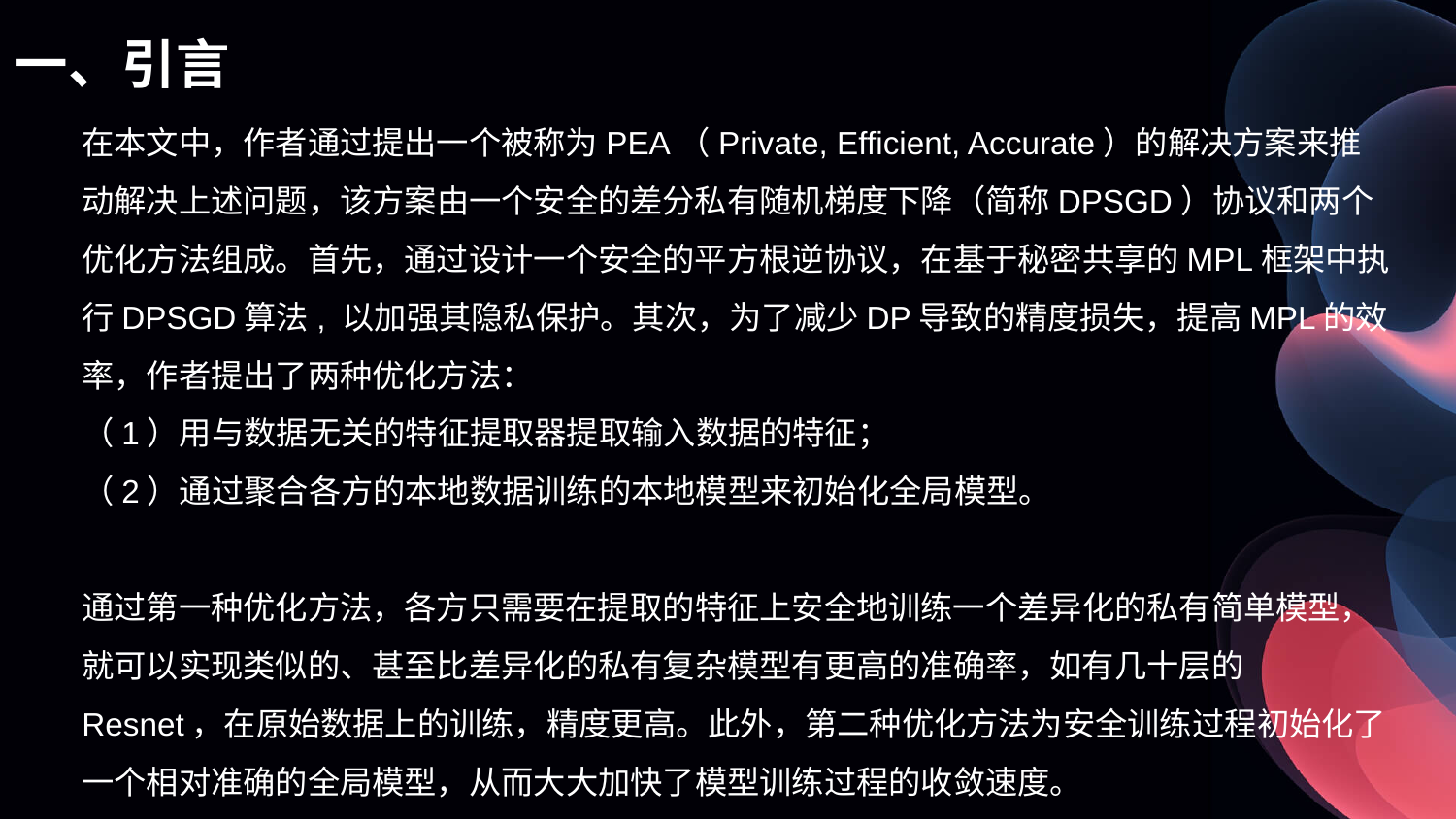

一、引言
在本文中，作者通过提出一个被称为PEA（Private, Efficient, Accurate）的解决方案来推动解决上述问题，该方案由一个安全的差分私有随机梯度下降（简称DPSGD）协议和两个优化方法组成。首先，通过设计一个安全的平方根逆协议，在基于秘密共享的MPL框架中执行DPSGD算法, 以加强其隐私保护。其次，为了减少DP导致的精度损失，提高MPL的效率，作者提出了两种优化方法：
（1）用与数据无关的特征提取器提取输入数据的特征；
（2）通过聚合各方的本地数据训练的本地模型来初始化全局模型。

通过第一种优化方法，各方只需要在提取的特征上安全地训练一个差异化的私有简单模型，就可以实现类似的、甚至比差异化的私有复杂模型有更高的准确率，如有几十层的Resnet，在原始数据上的训练，精度更高。此外，第二种优化方法为安全训练过程初始化了一个相对准确的全局模型，从而大大加快了模型训练过程的收敛速度。